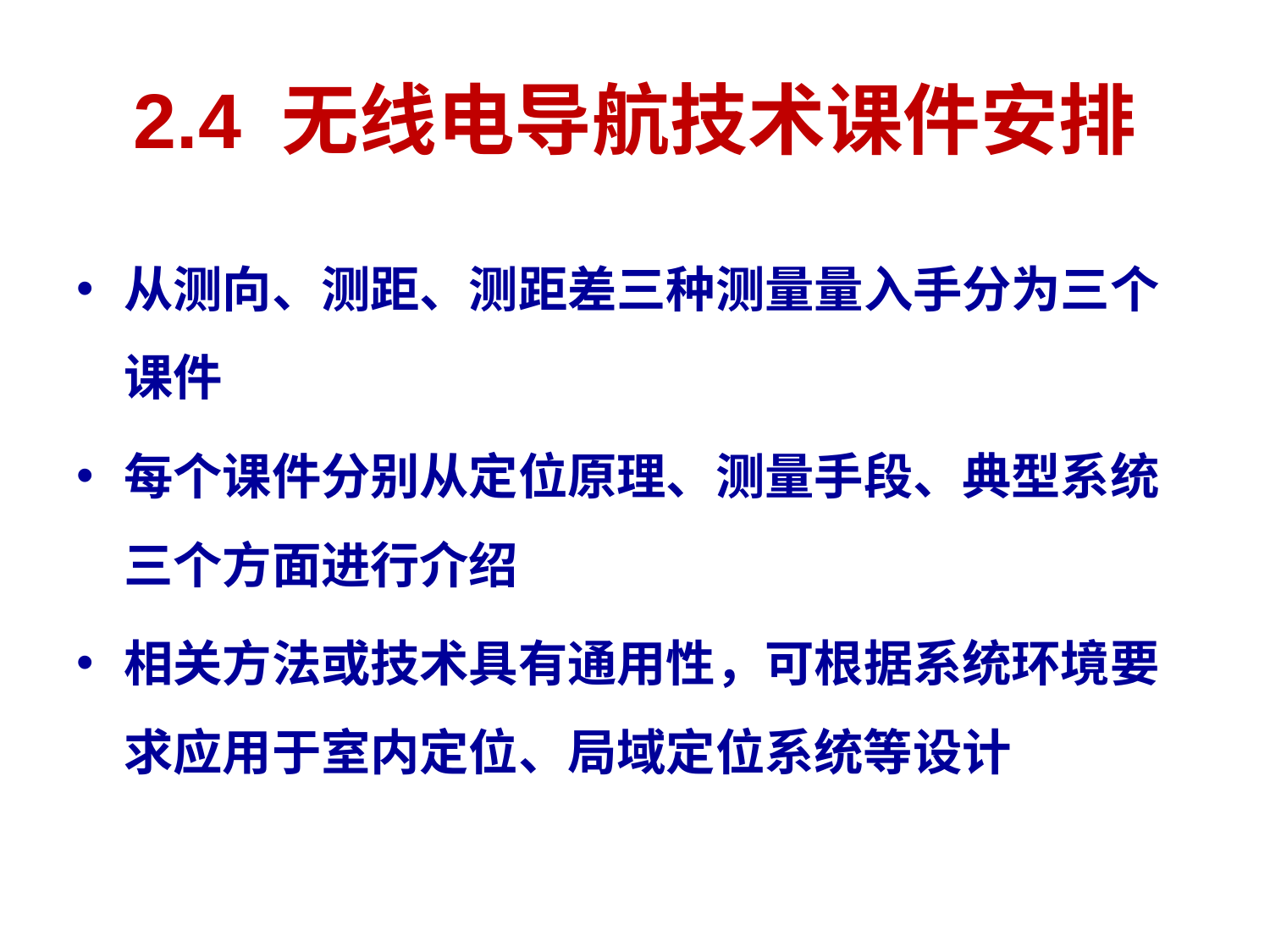

# 2.4 无线电导航技术课件安排
从测向、测距、测距差三种测量量入手分为三个课件
每个课件分别从定位原理、测量手段、典型系统三个方面进行介绍
相关方法或技术具有通用性，可根据系统环境要求应用于室内定位、局域定位系统等设计